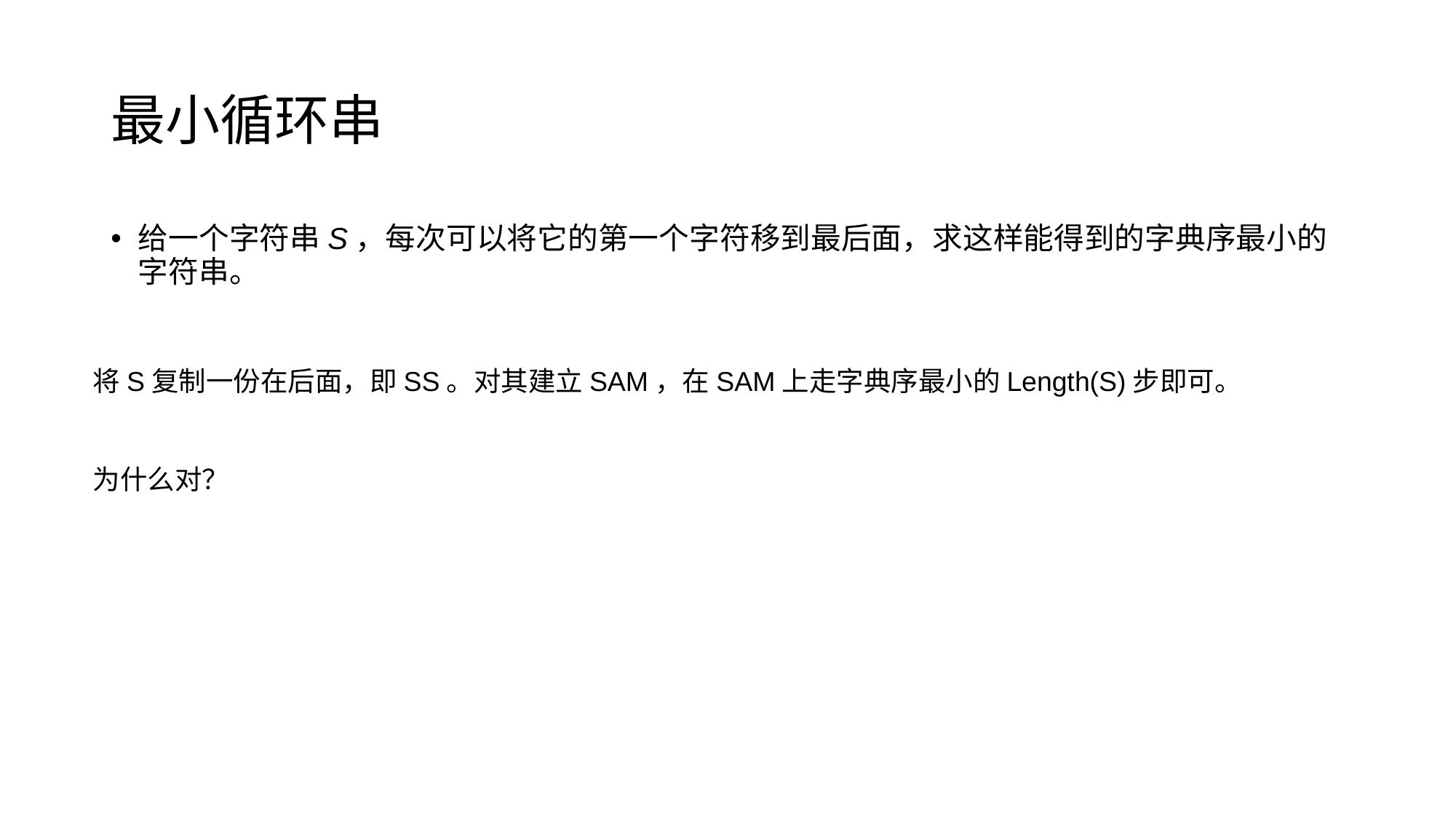

# 最小循环串
给一个字符串S，每次可以将它的第一个字符移到最后面，求这样能得到的字典序最小的字符串。
将S复制一份在后面，即SS。对其建立SAM，在SAM上走字典序最小的Length(S)步即可。

为什么对？